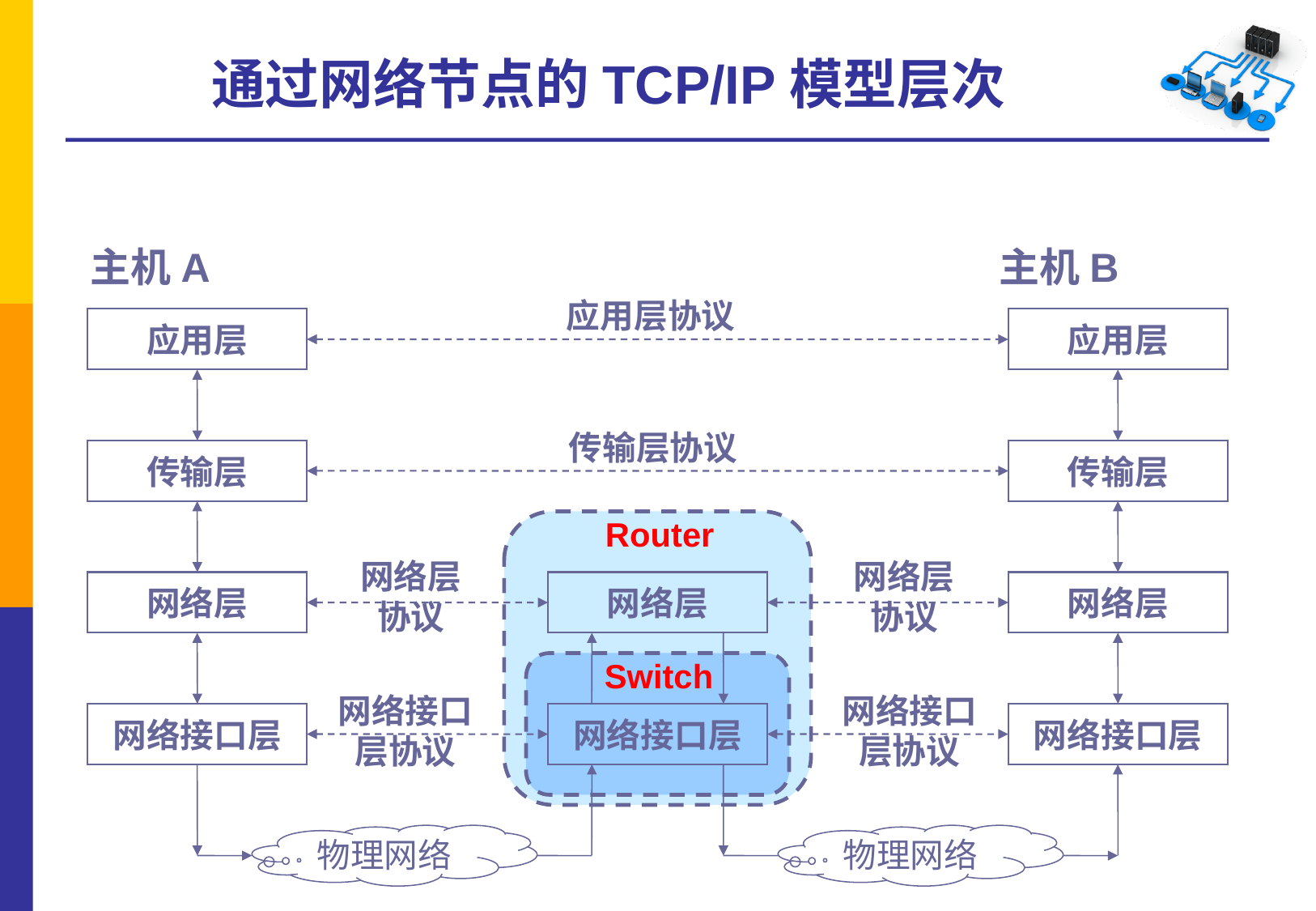

# 通过网络节点的TCP/IP模型层次
主机A
主机B
应用层协议
应用层
应用层

传输层协议
传输层
传输层

Router

网络层协议
网络层协议
网络层
网络层
网络层

Switch

网络接口层协议
网络接口层协议
网络接口层
网络接口层
网络接口层

物理网络
物理网络